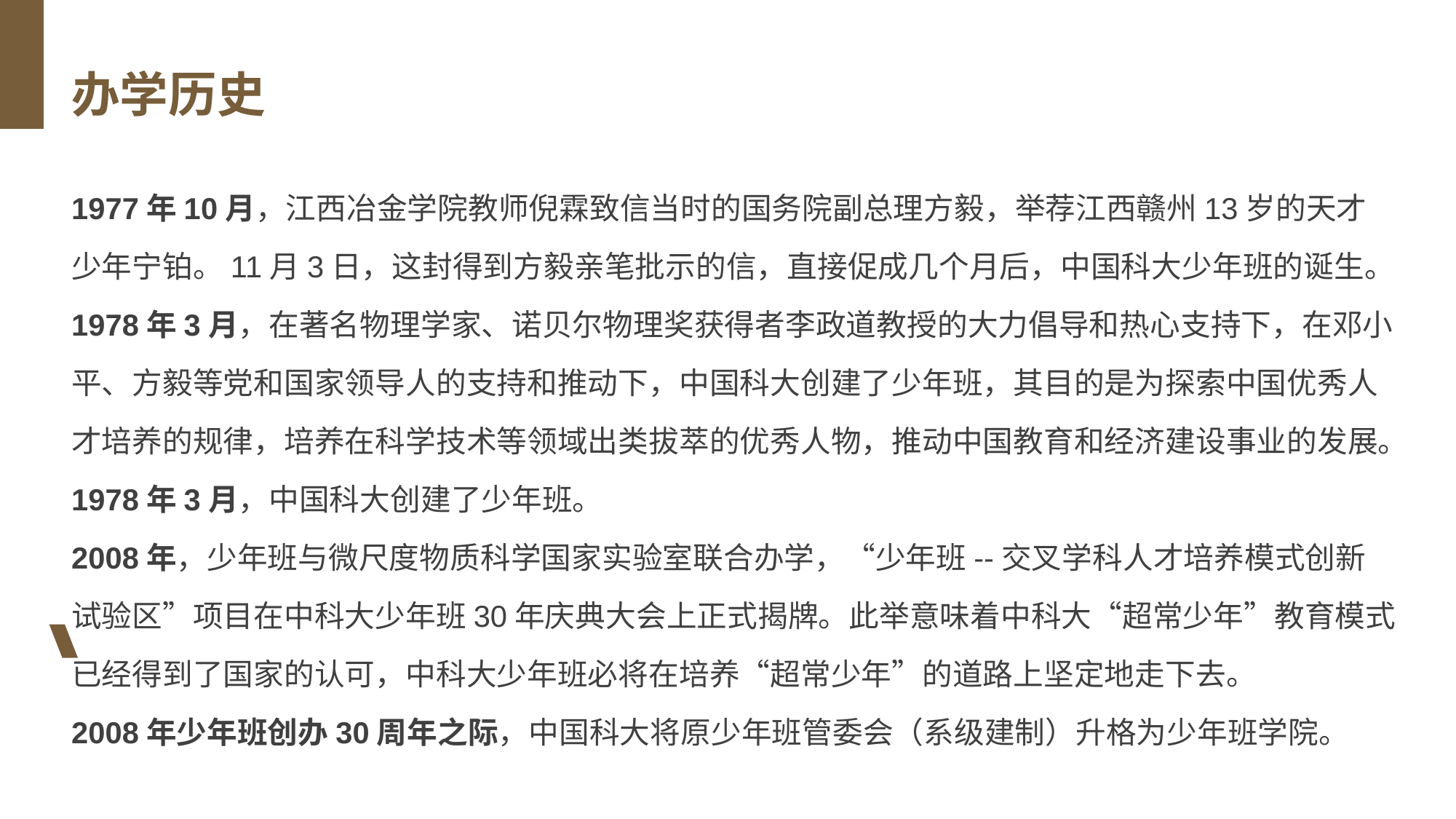

办学历史
1977年10月，江西冶金学院教师倪霖致信当时的国务院副总理方毅，举荐江西赣州13岁的天才少年宁铂。11月3日，这封得到方毅亲笔批示的信，直接促成几个月后，中国科大少年班的诞生。
1978年3月，在著名物理学家、诺贝尔物理奖获得者李政道教授的大力倡导和热心支持下，在邓小平、方毅等党和国家领导人的支持和推动下，中国科大创建了少年班，其目的是为探索中国优秀人才培养的规律，培养在科学技术等领域出类拔萃的优秀人物，推动中国教育和经济建设事业的发展。
1978年3月，中国科大创建了少年班。
2008年，少年班与微尺度物质科学国家实验室联合办学，“少年班--交叉学科人才培养模式创新试验区”项目在中科大少年班30年庆典大会上正式揭牌。此举意味着中科大“超常少年”教育模式已经得到了国家的认可，中科大少年班必将在培养“超常少年”的道路上坚定地走下去。
2008年少年班创办30周年之际，中国科大将原少年班管委会（系级建制）升格为少年班学院。